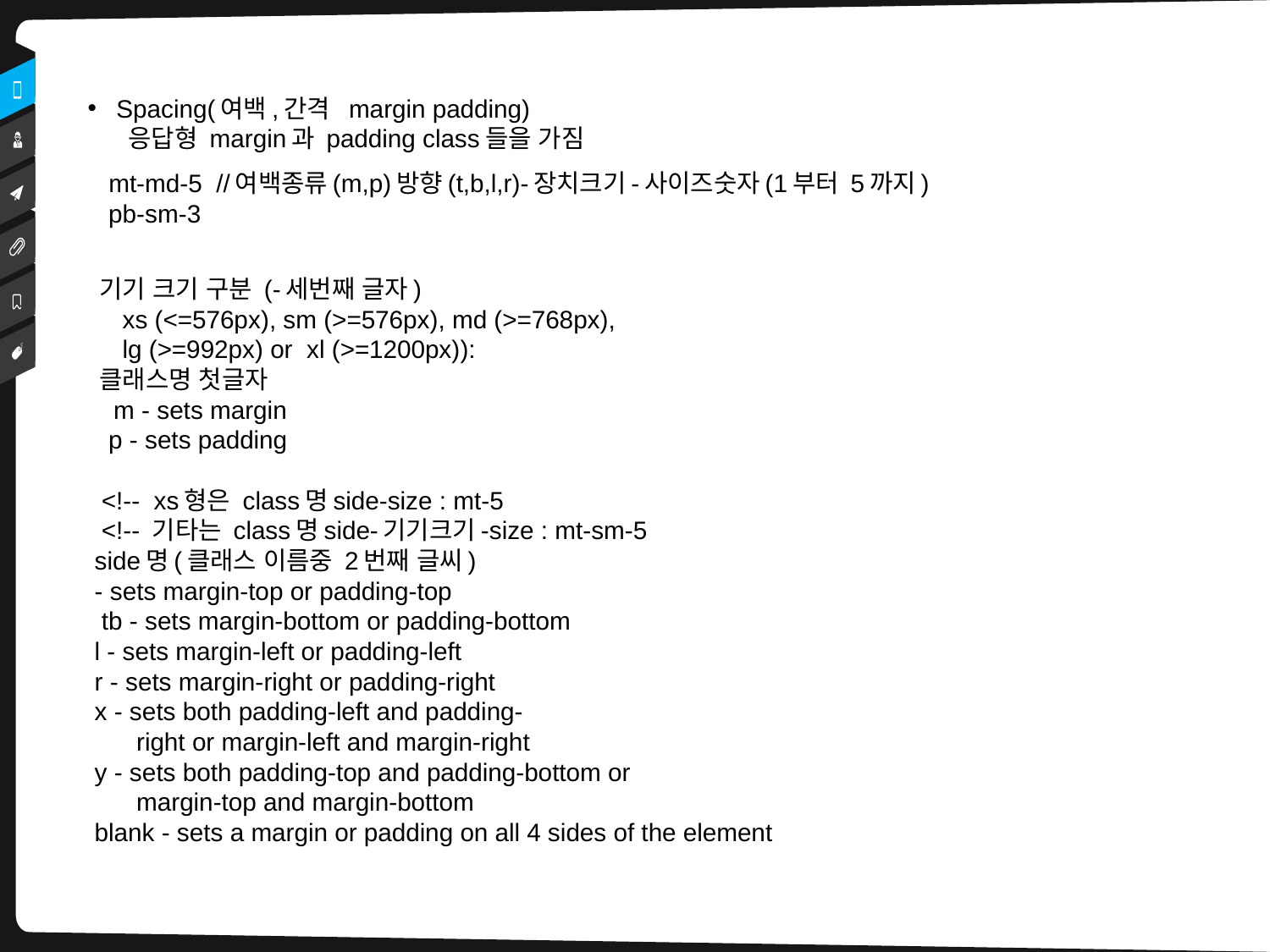

Spacing(여백,간격  margin padding)
 응답형 margin과 padding class들을 가짐
   mt-md-5  //여백종류(m,p)방향(t,b,l,r)-장치크기-사이즈숫자(1부터 5까지)
   pb-sm-3
 기기 크기 구분 (-세번째 글자)
     xs (<=576px), sm (>=576px), md (>=768px), 
     lg (>=992px) or  xl (>=1200px)):
 클래스명 첫글자
   m - sets margin
   p - sets padding
  <!--  xs형은 class명side-size : mt-5
  <!-- 기타는 class명side-기기크기-size : mt-sm-5
 side명(클래스 이름중 2번째 글씨)
 - sets margin-top or padding-top
  tb - sets margin-bottom or padding-bottom
 l - sets margin-left or padding-left
 r - sets margin-right or padding-right
 x - sets both padding-left and padding-
       right or margin-left and margin-right
 y - sets both padding-top and padding-bottom or 
       margin-top and margin-bottom
 blank - sets a margin or padding on all 4 sides of the element